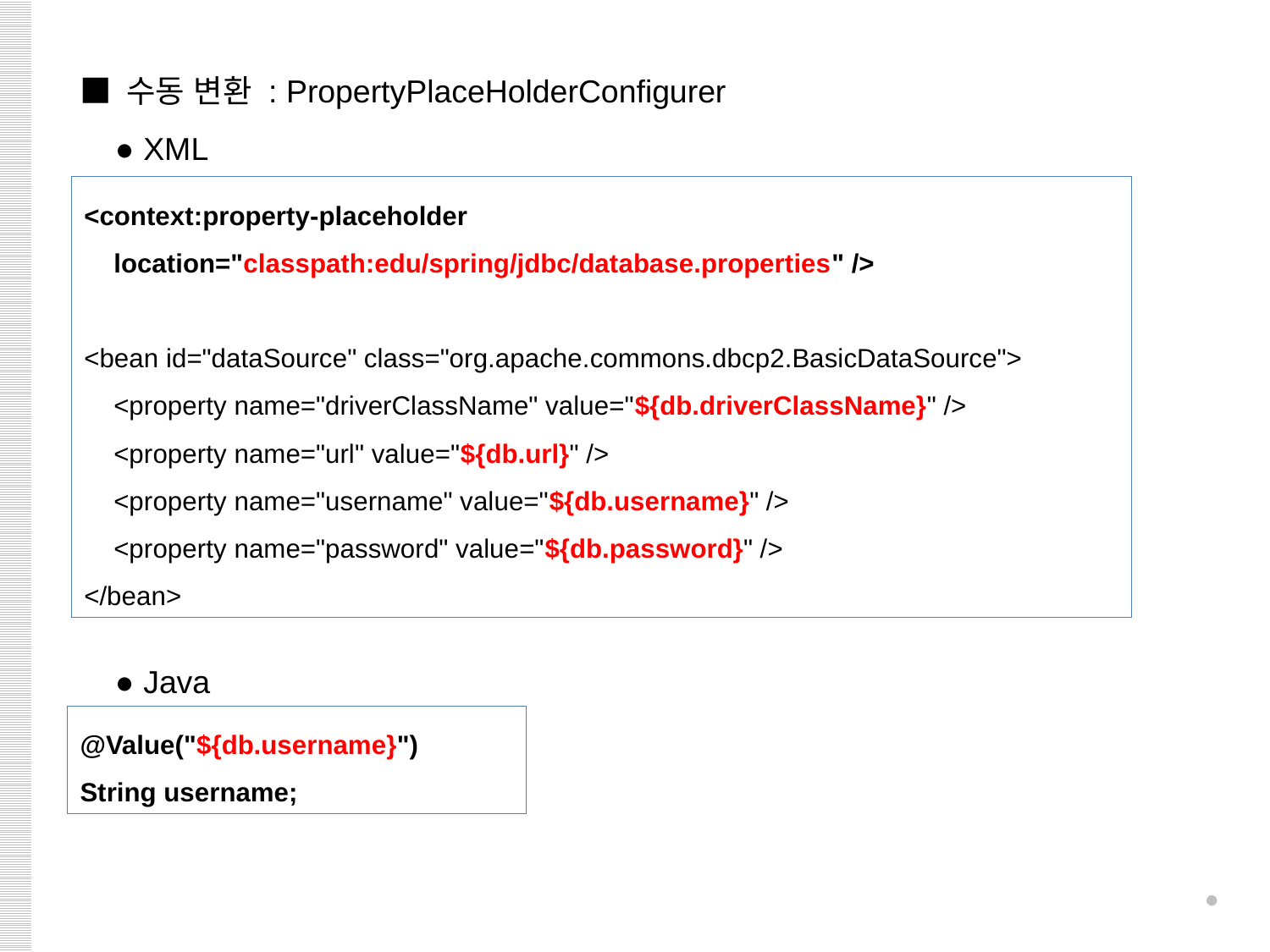

■ 수동 변환 : PropertyPlaceHolderConfigurer
    ● XML

    ● Java

<context:property-placeholder
    location="classpath:edu/spring/jdbc/database.properties" />

<bean id="dataSource" class="org.apache.commons.dbcp2.BasicDataSource">
    <property name="driverClassName" value="${db.driverClassName}" />
    <property name="url" value="${db.url}" />
    <property name="username" value="${db.username}" />
    <property name="password" value="${db.password}" />
</bean>
@Value("${db.username}")
String username;